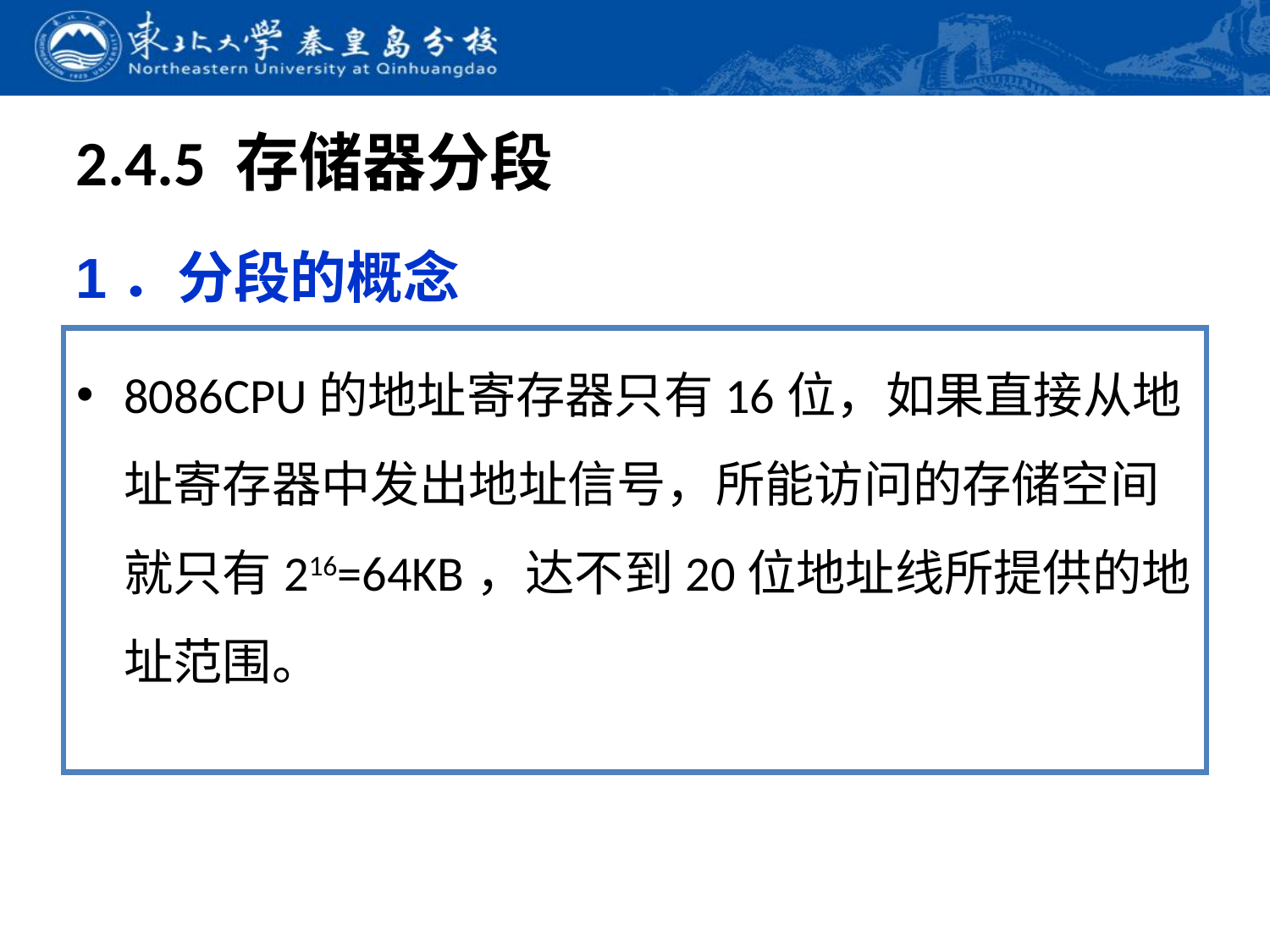

# 2.4.5 存储器分段
1．分段的概念
8086CPU的地址寄存器只有16位，如果直接从地址寄存器中发出地址信号，所能访问的存储空间就只有216=64KB，达不到20位地址线所提供的地址范围。